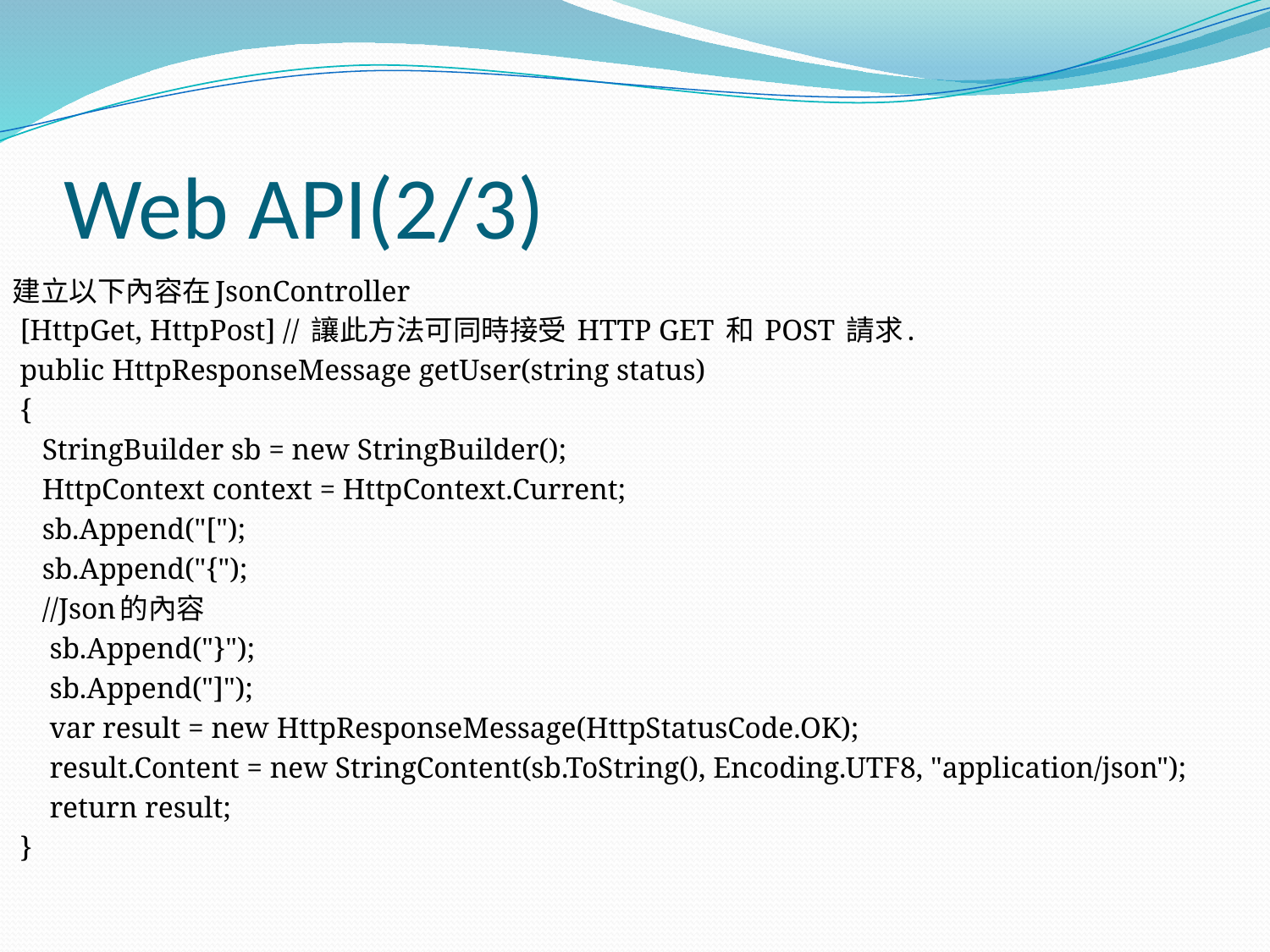

# Web API(2/3)
建立以下內容在JsonController
 [HttpGet, HttpPost] // 讓此方法可同時接受 HTTP GET 和 POST 請求.
 public HttpResponseMessage getUser(string status)
 {
    StringBuilder sb = new StringBuilder();
    HttpContext context = HttpContext.Current;
    sb.Append("[");
    sb.Append("{");
    //Json的內容
     sb.Append("}");
     sb.Append("]");
     var result = new HttpResponseMessage(HttpStatusCode.OK);
     result.Content = new StringContent(sb.ToString(), Encoding.UTF8, "application/json");
     return result;
 }